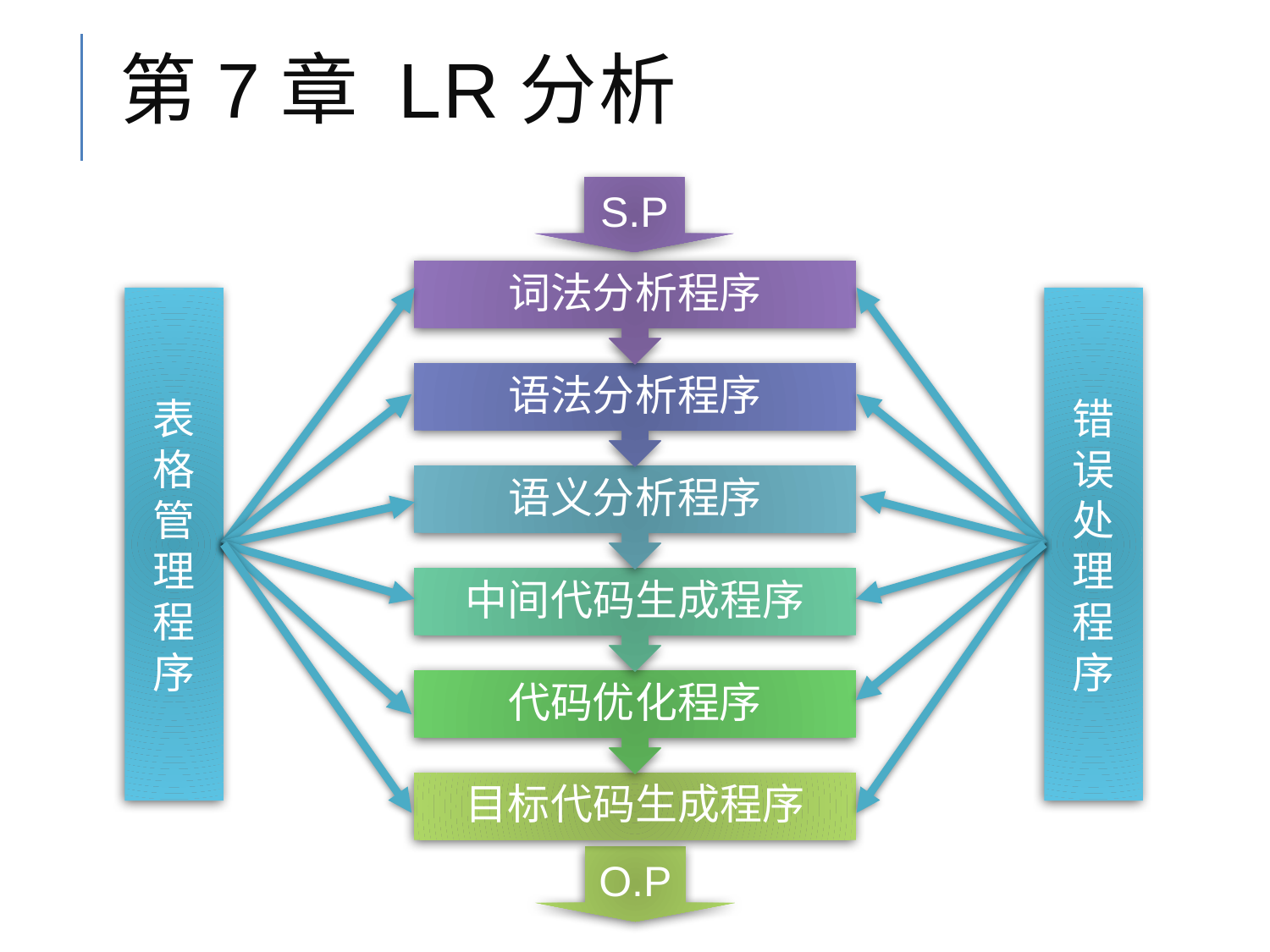

# 第7章 LR分析
S.P
目标代码生成程序
代码优化程序
中间代码生成程序
语义分析程序
语法分析程序
词法分析程序
表
格
管
理
程
序
错
误
处
理
程
序
O.P
2